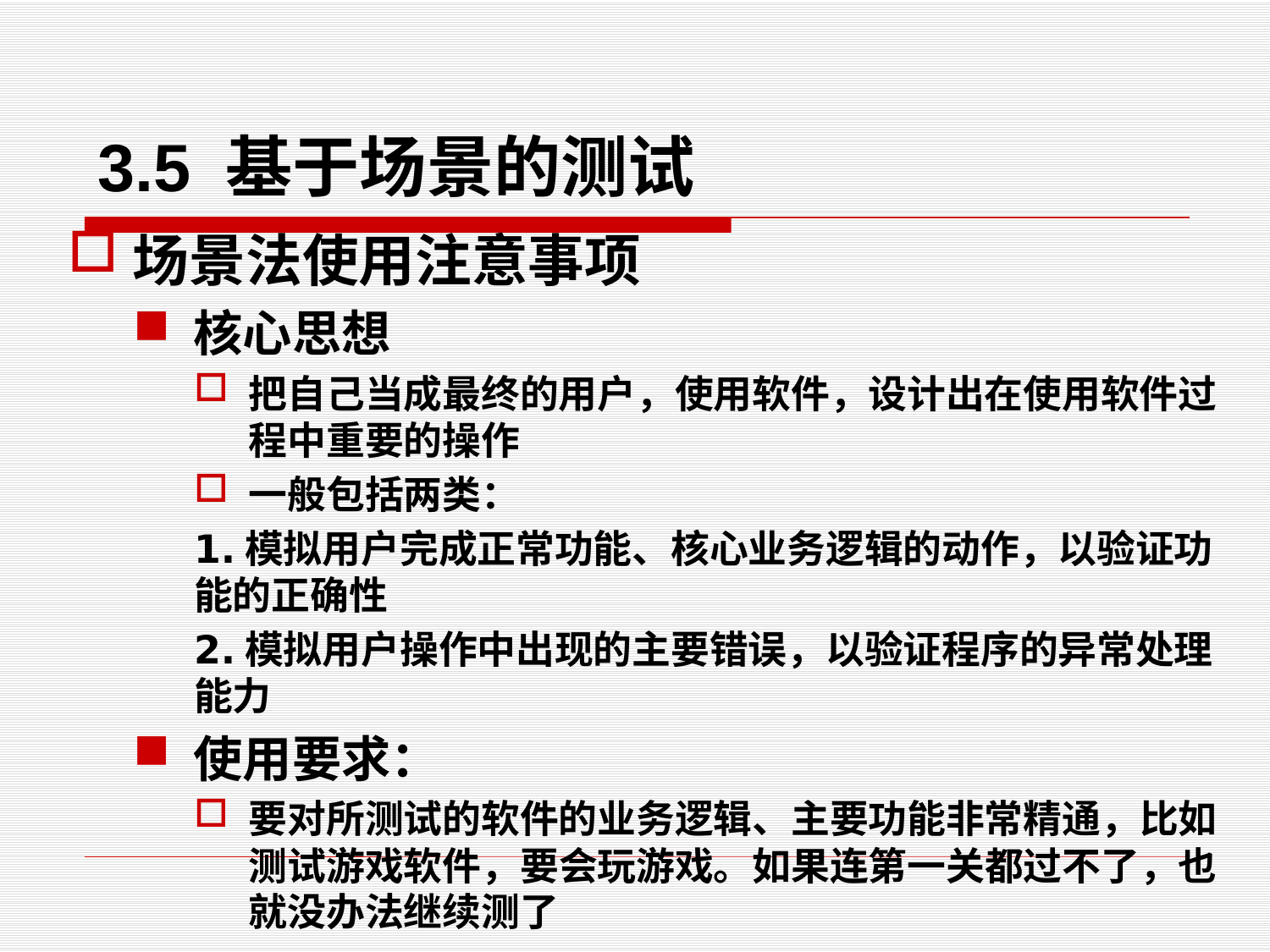

3.5 基于场景的测试
场景法使用注意事项
核心思想
把自己当成最终的用户，使用软件，设计出在使用软件过程中重要的操作
一般包括两类：
1.模拟用户完成正常功能、核心业务逻辑的动作，以验证功能的正确性
2.模拟用户操作中出现的主要错误，以验证程序的异常处理能力
使用要求：
要对所测试的软件的业务逻辑、主要功能非常精通，比如测试游戏软件，要会玩游戏。如果连第一关都过不了，也就没办法继续测了